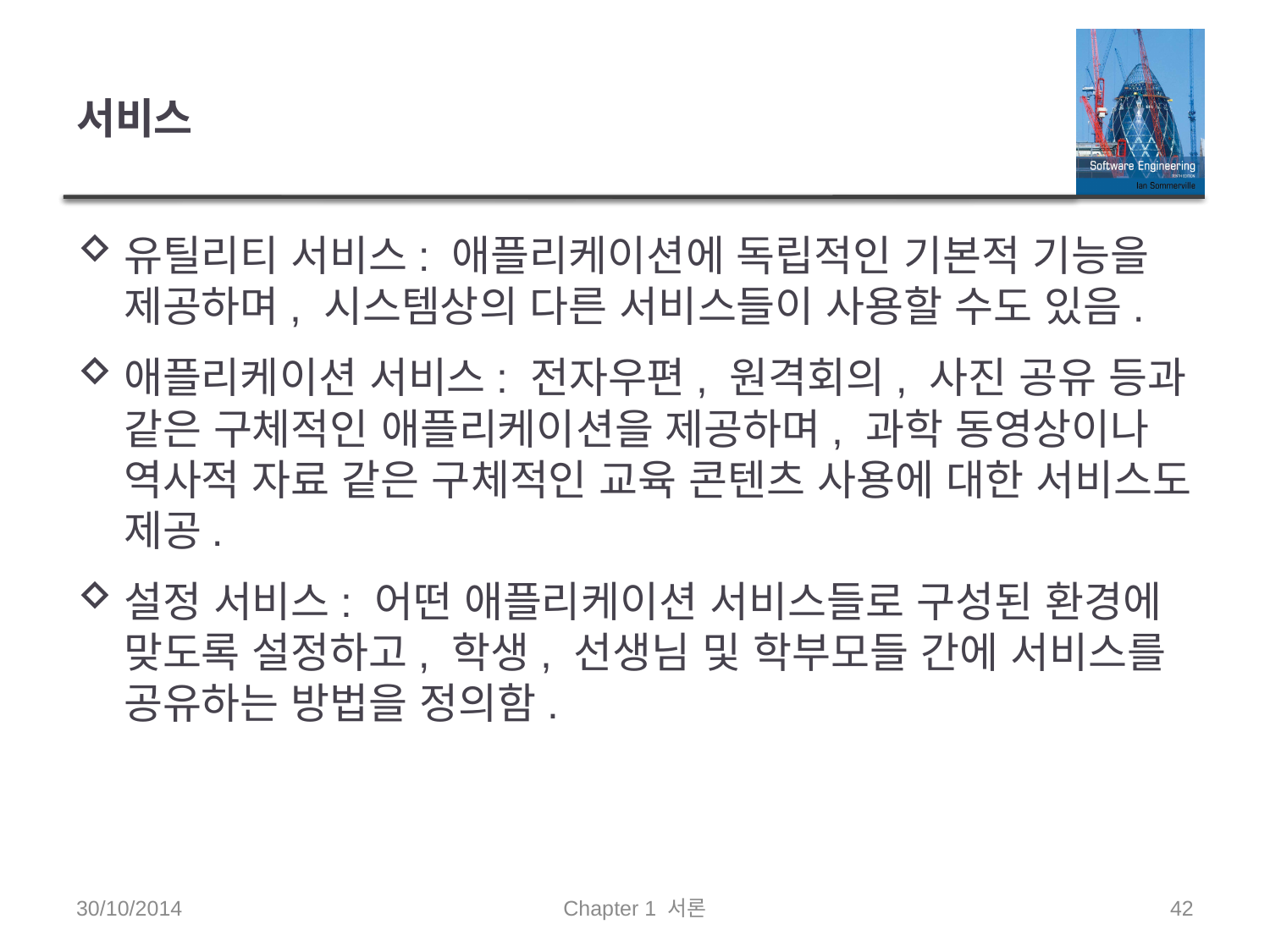

# 서비스
유틸리티 서비스: 애플리케이션에 독립적인 기본적 기능을 제공하며, 시스템상의 다른 서비스들이 사용할 수도 있음.
애플리케이션 서비스: 전자우편, 원격회의, 사진 공유 등과 같은 구체적인 애플리케이션을 제공하며, 과학 동영상이나 역사적 자료 같은 구체적인 교육 콘텐츠 사용에 대한 서비스도 제공.
설정 서비스: 어떤 애플리케이션 서비스들로 구성된 환경에 맞도록 설정하고, 학생, 선생님 및 학부모들 간에 서비스를 공유하는 방법을 정의함.
30/10/2014
Chapter 1 서론
42